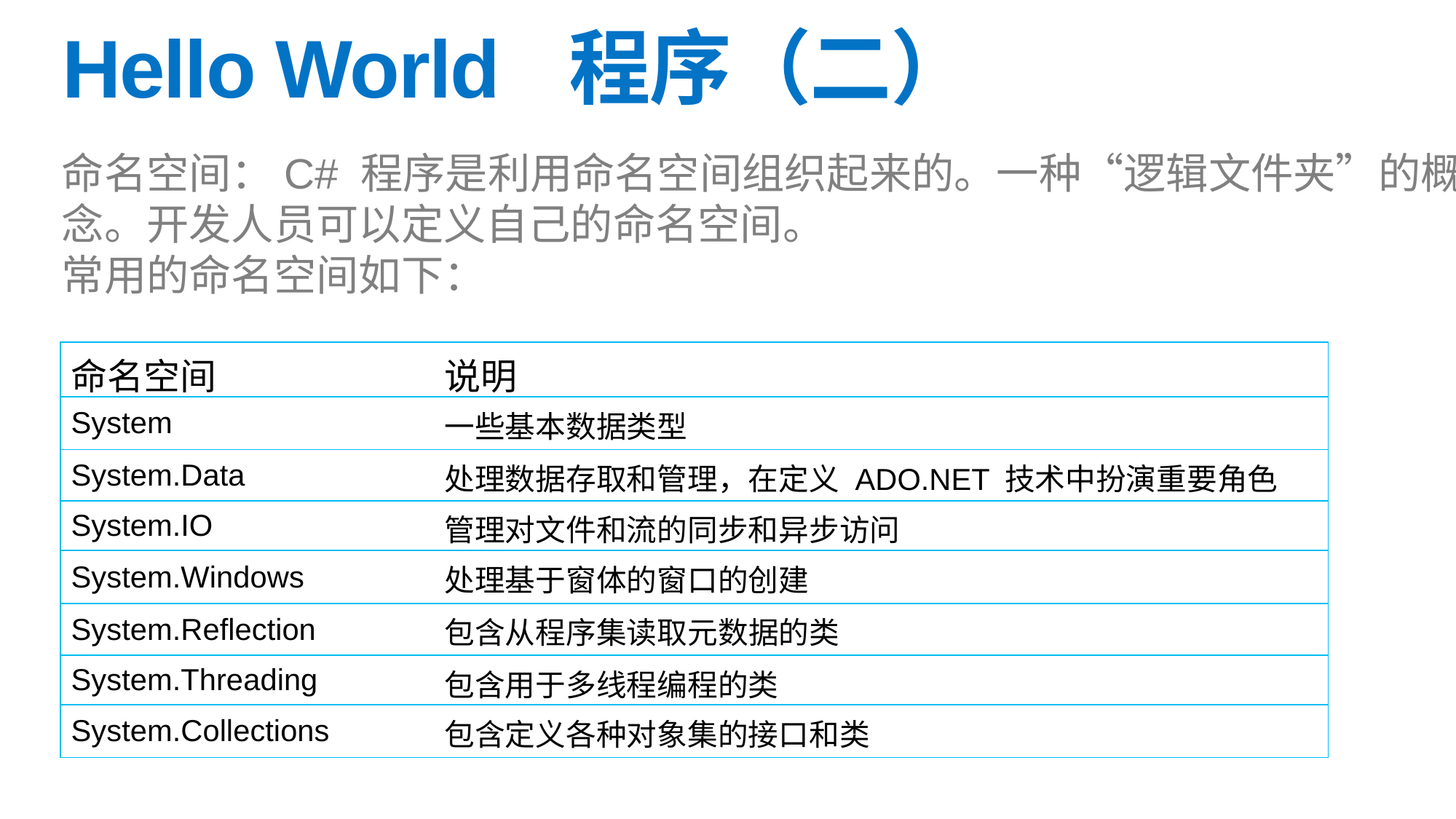

# Hello World 程序（二）
命名空间：C# 程序是利用命名空间组织起来的。一种“逻辑文件夹”的概念。开发人员可以定义自己的命名空间。
常用的命名空间如下：
| 命名空间 | 说明 |
| --- | --- |
| System | 一些基本数据类型 |
| System.Data | 处理数据存取和管理，在定义 ADO.NET 技术中扮演重要角色 |
| System.IO | 管理对文件和流的同步和异步访问 |
| System.Windows | 处理基于窗体的窗口的创建 |
| System.Reflection | 包含从程序集读取元数据的类 |
| System.Threading | 包含用于多线程编程的类 |
| System.Collections | 包含定义各种对象集的接口和类 |